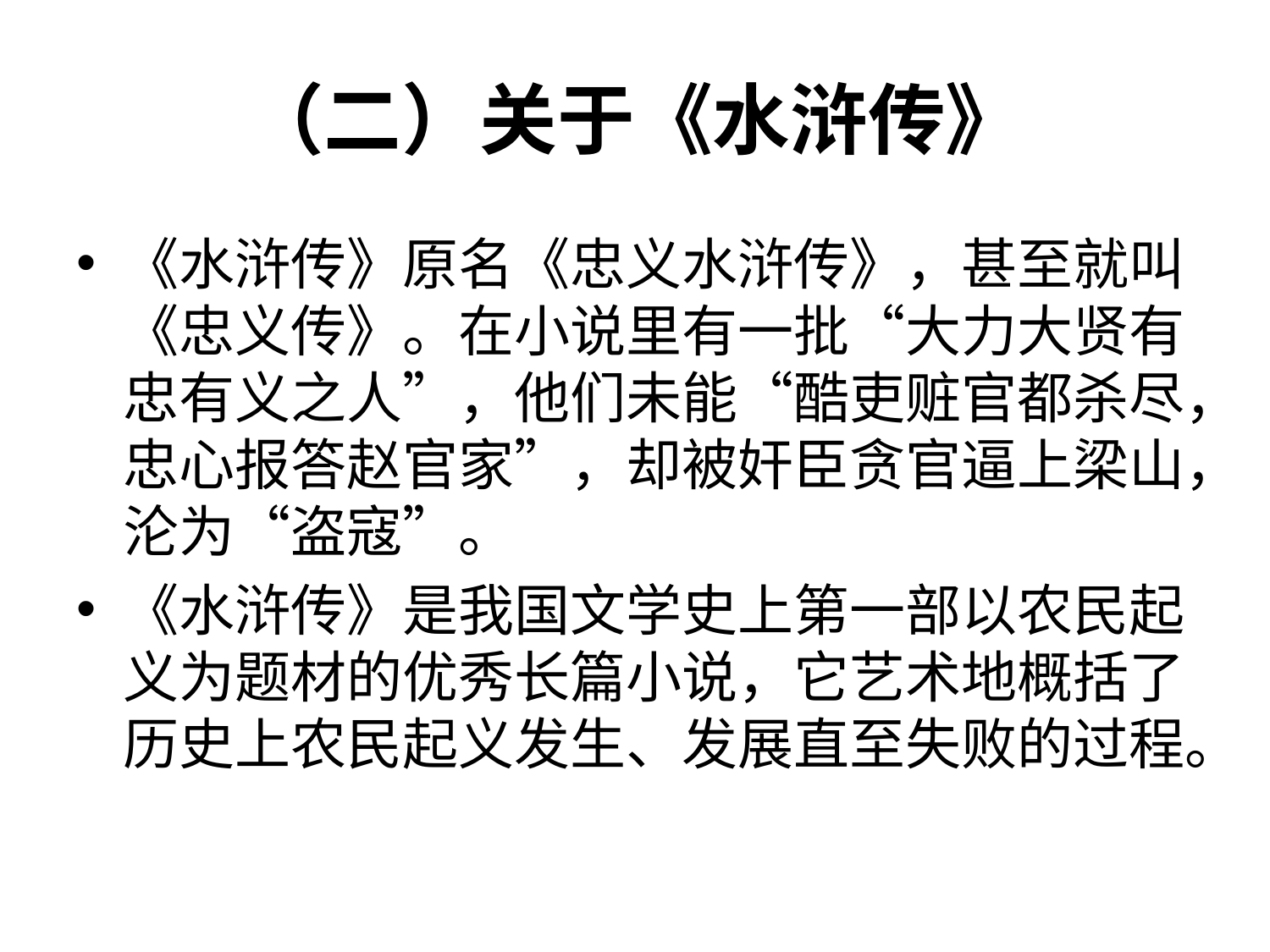

# （二）关于《水浒传》
《水浒传》原名《忠义水浒传》，甚至就叫《忠义传》。在小说里有一批“大力大贤有忠有义之人”，他们未能“酷吏赃官都杀尽，忠心报答赵官家”，却被奸臣贪官逼上梁山，沦为“盗寇”。
《水浒传》是我国文学史上第一部以农民起义为题材的优秀长篇小说，它艺术地概括了历史上农民起义发生、发展直至失败的过程。